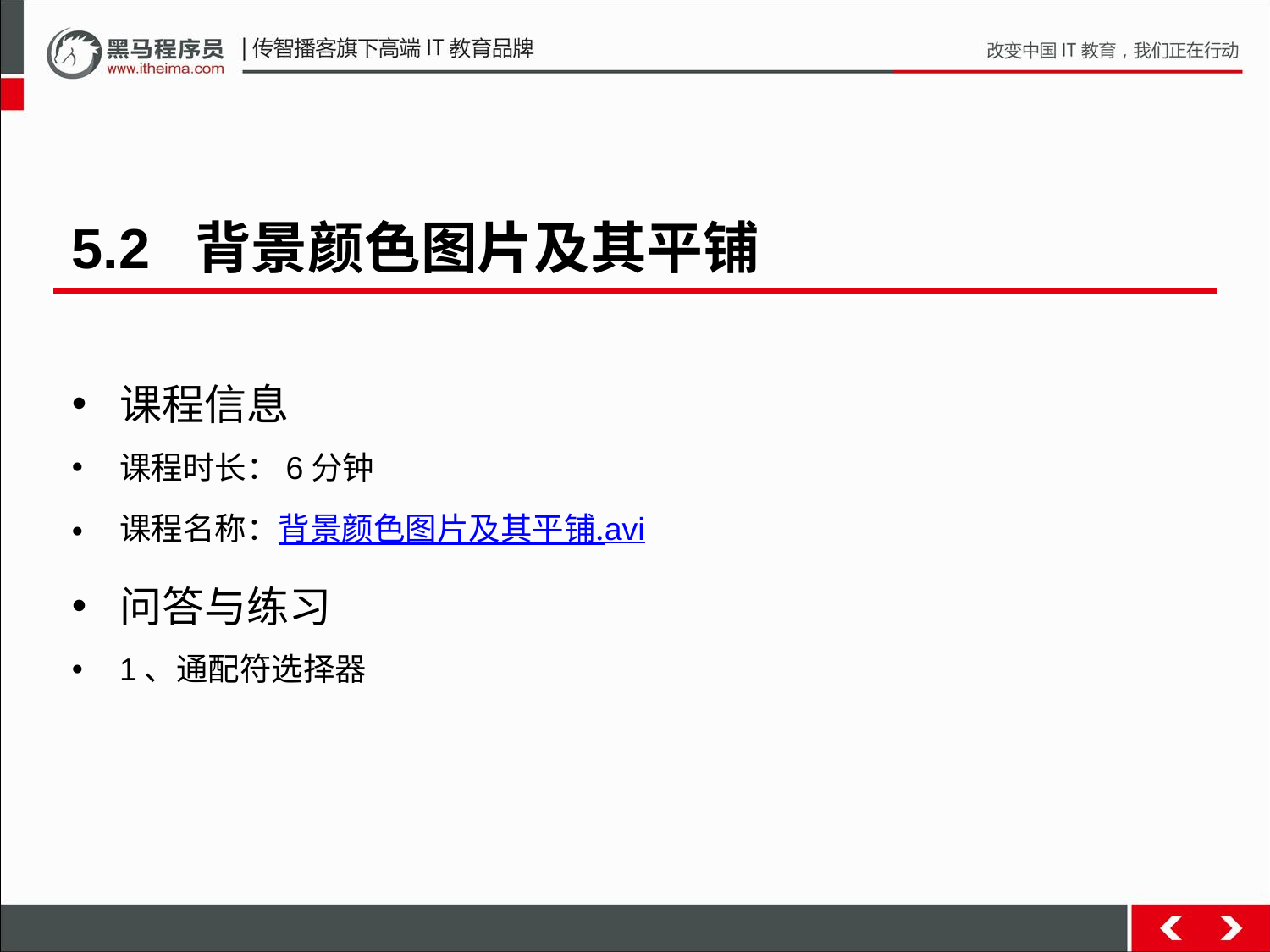

5.2  背景颜色图片及其平铺
课程信息
课程时长：6分钟
课程名称：背景颜色图片及其平铺.avi
问答与练习
1、通配符选择器